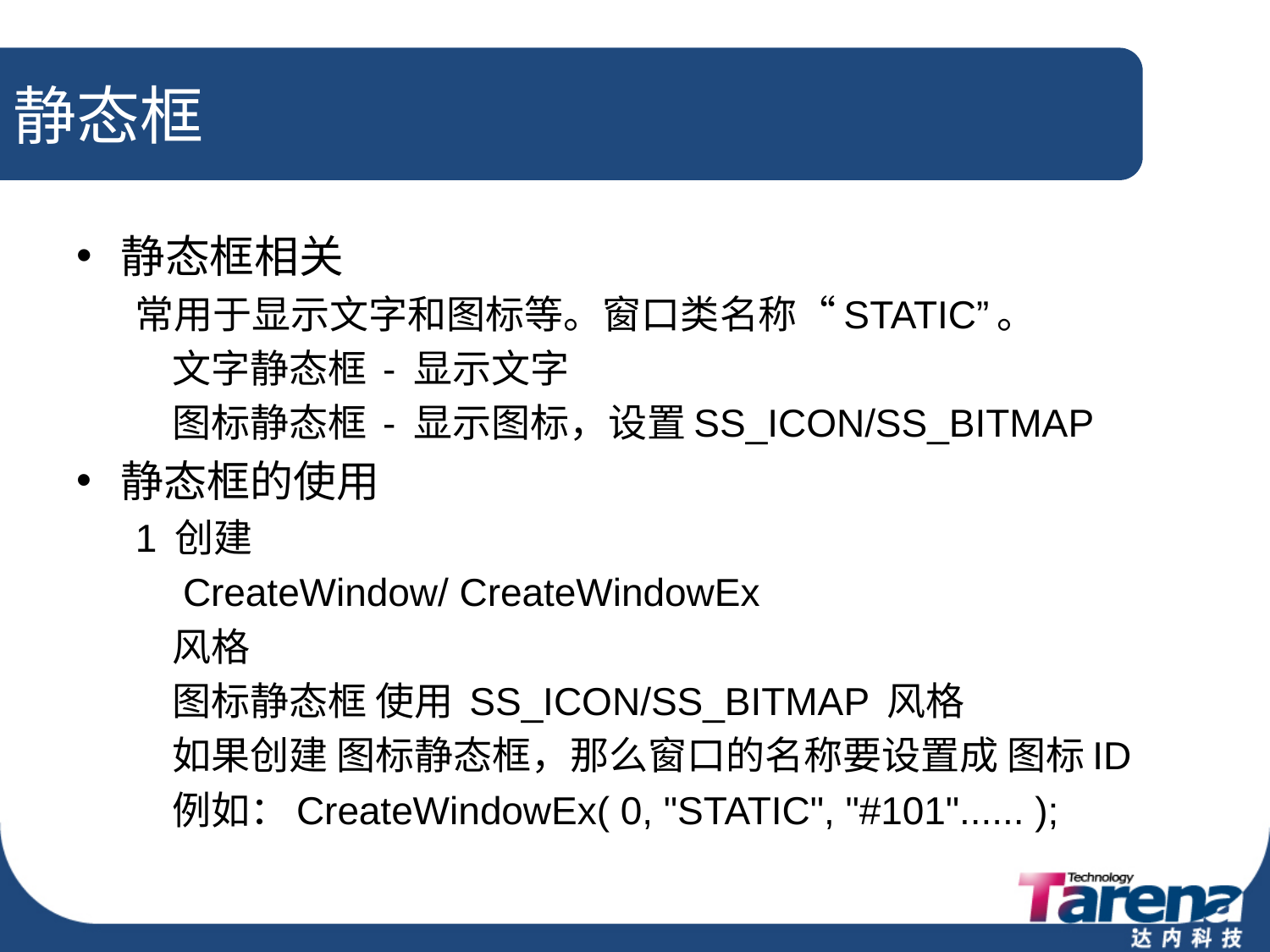

# 静态框
静态框相关
常用于显示文字和图标等。窗口类名称“STATIC”。
	文字静态框 - 显示文字
	图标静态框 - 显示图标，设置SS_ICON/SS_BITMAP
静态框的使用
1 创建
	 CreateWindow/ CreateWindowEx
	风格
	图标静态框 使用 SS_ICON/SS_BITMAP 风格
	如果创建 图标静态框，那么窗口的名称要设置成 图标ID
	例如：CreateWindowEx( 0, "STATIC", "#101"...... );